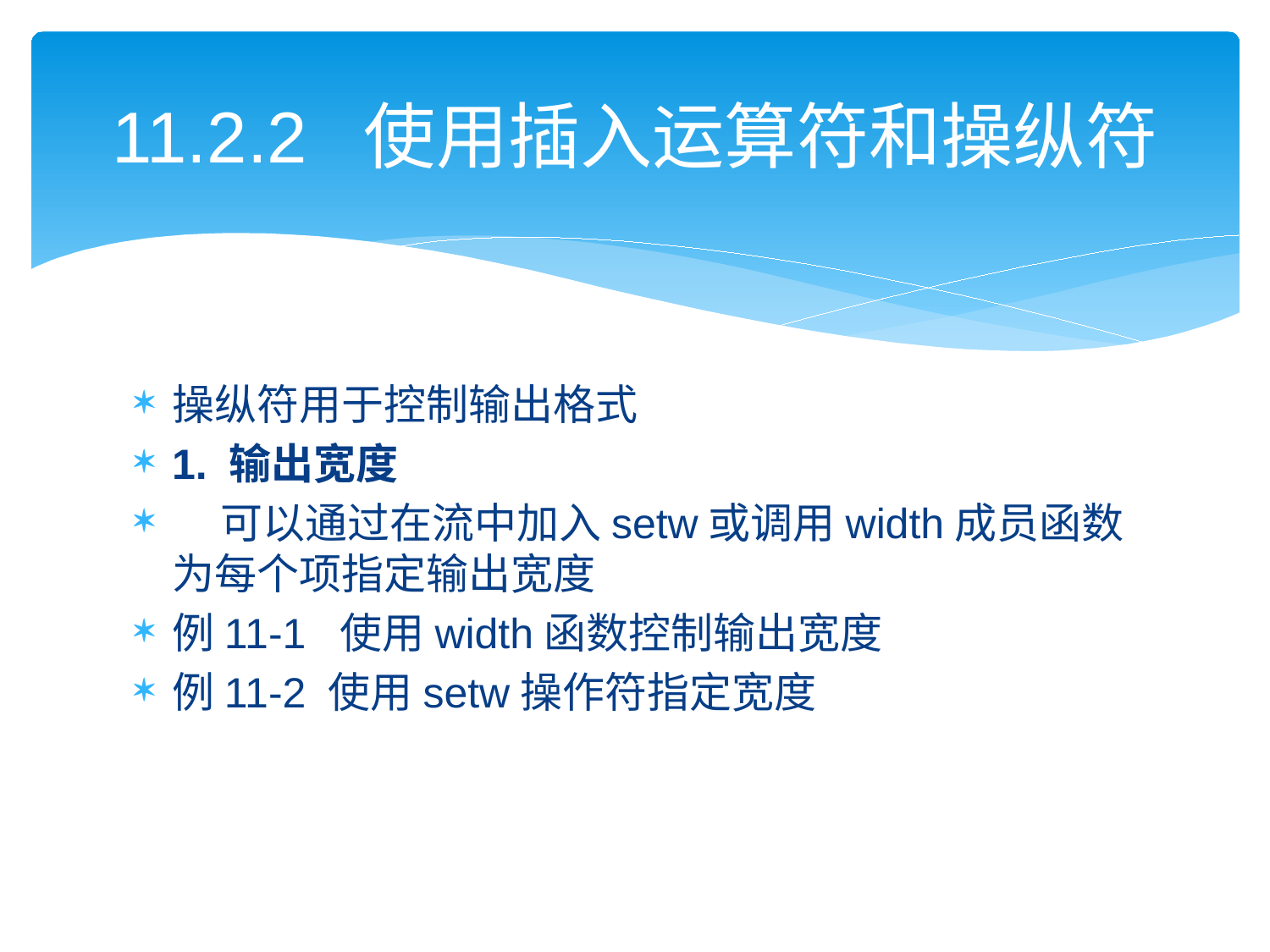

# 11.2.2  使用插入运算符和操纵符
操纵符用于控制输出格式
1. 输出宽度
    可以通过在流中加入setw或调用width成员函数为每个项指定输出宽度
例11-1  使用width函数控制输出宽度
例11-2 使用setw操作符指定宽度